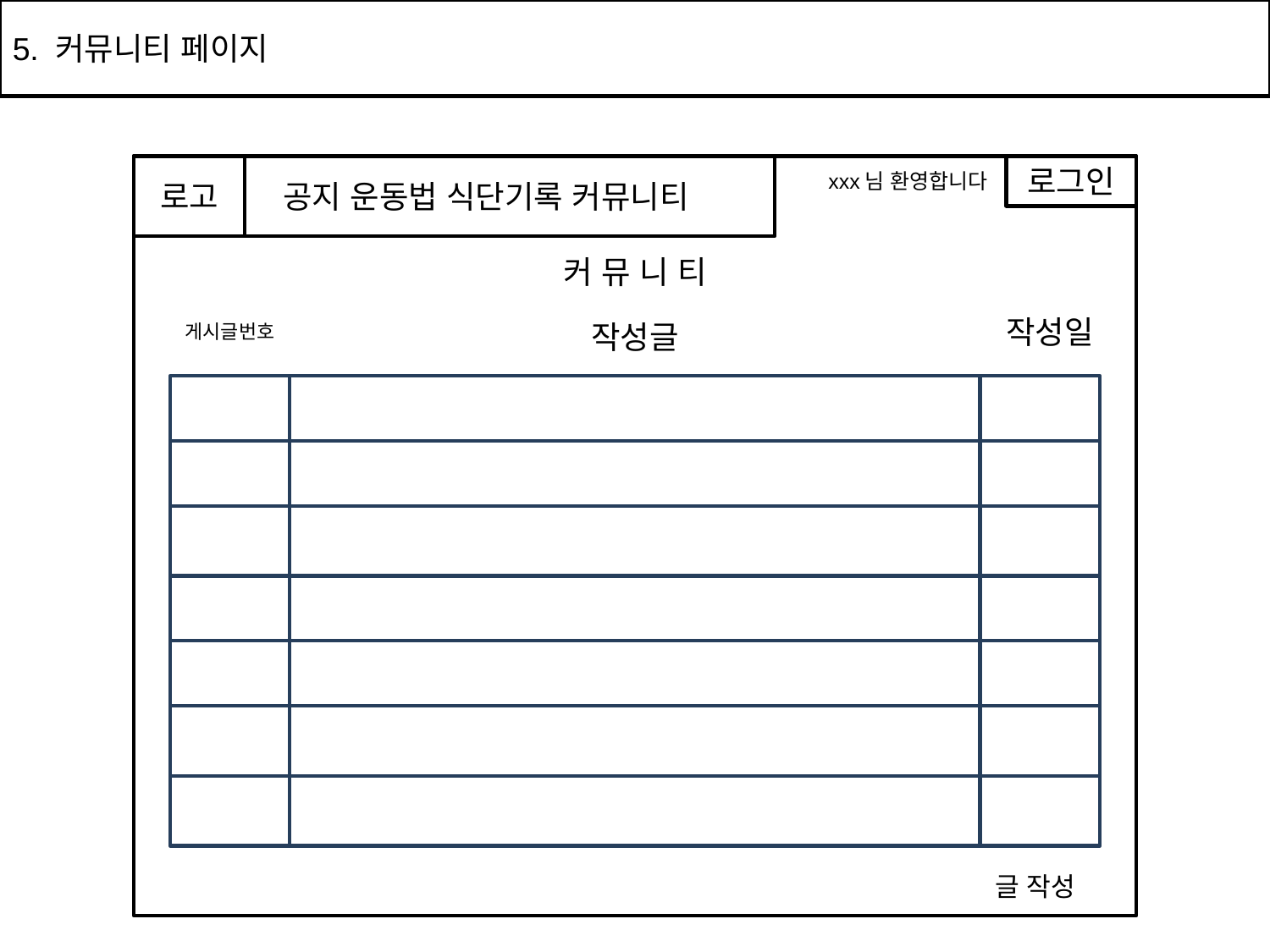

5. 커뮤니티 페이지

로고
  공지 운동법 식단기록 커뮤니티
xxx님 환영합니다
로그인
커 뮤 니 티
게시글번호
작성일
작성글

글 작성